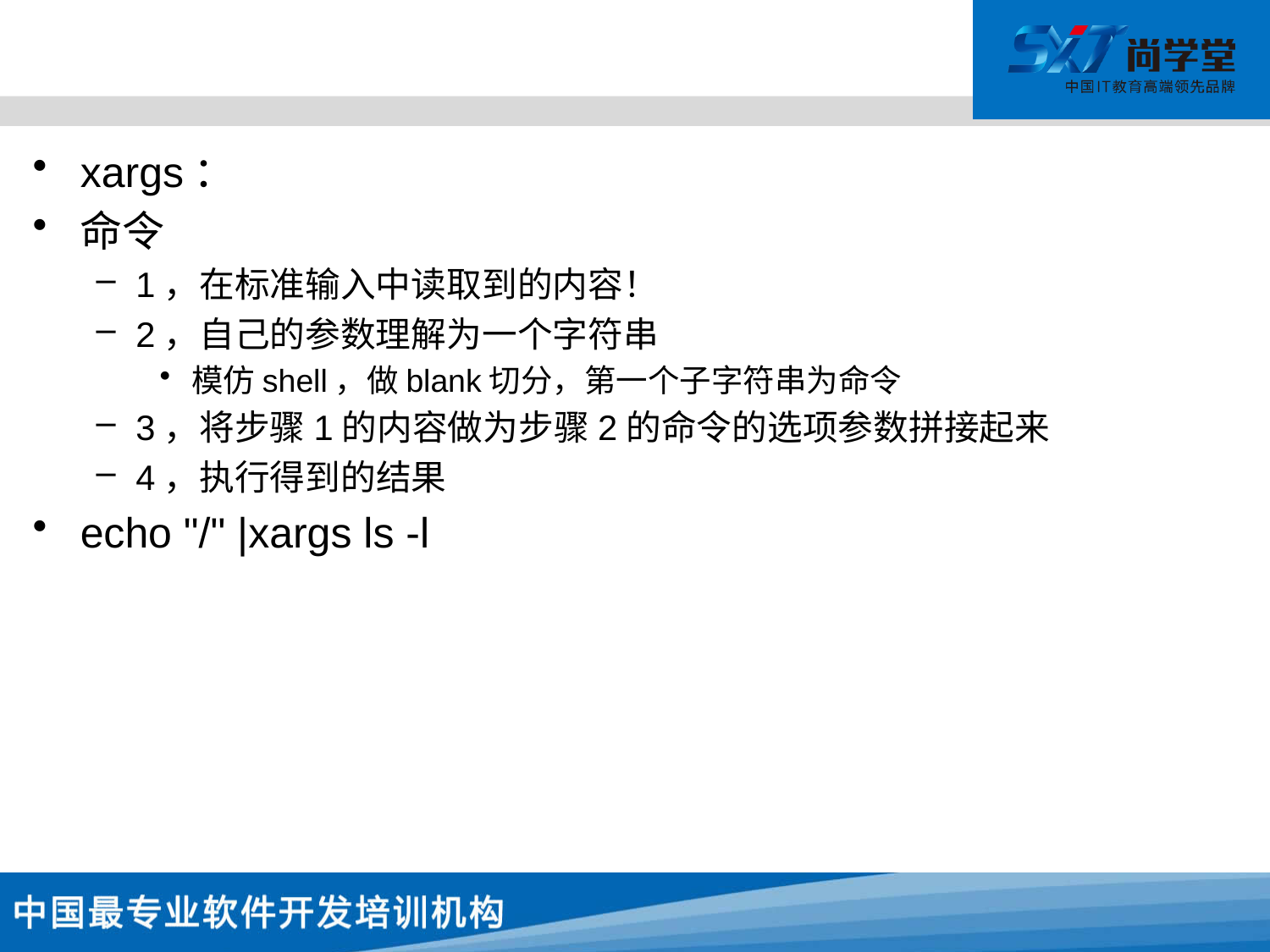

#
xargs：
命令
1，在标准输入中读取到的内容！
2，自己的参数理解为一个字符串
模仿shell，做blank切分，第一个子字符串为命令
3，将步骤1的内容做为步骤2的命令的选项参数拼接起来
4，执行得到的结果
echo "/" |xargs ls -l